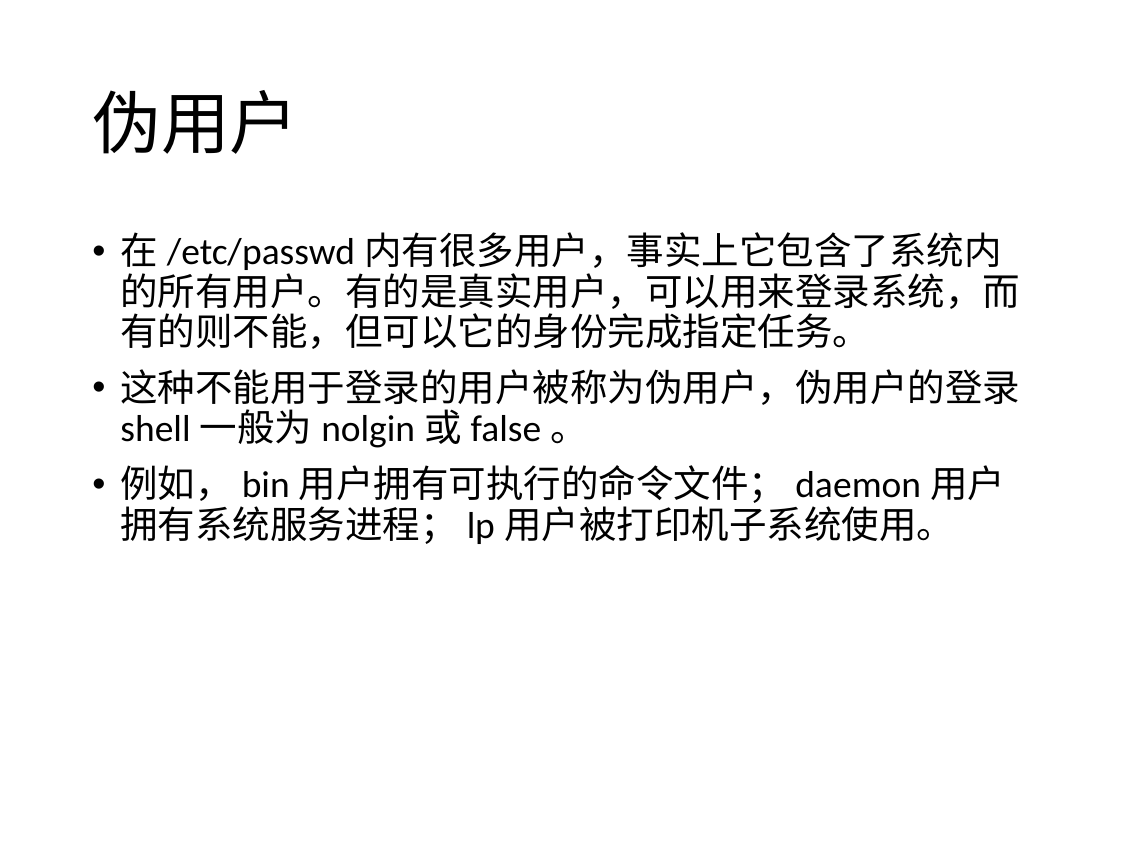

# 伪用户
在/etc/passwd内有很多用户，事实上它包含了系统内的所有用户。有的是真实用户，可以用来登录系统，而有的则不能，但可以它的身份完成指定任务。
这种不能用于登录的用户被称为伪用户，伪用户的登录shell一般为nolgin或false。
例如，bin用户拥有可执行的命令文件；daemon用户拥有系统服务进程；lp用户被打印机子系统使用。